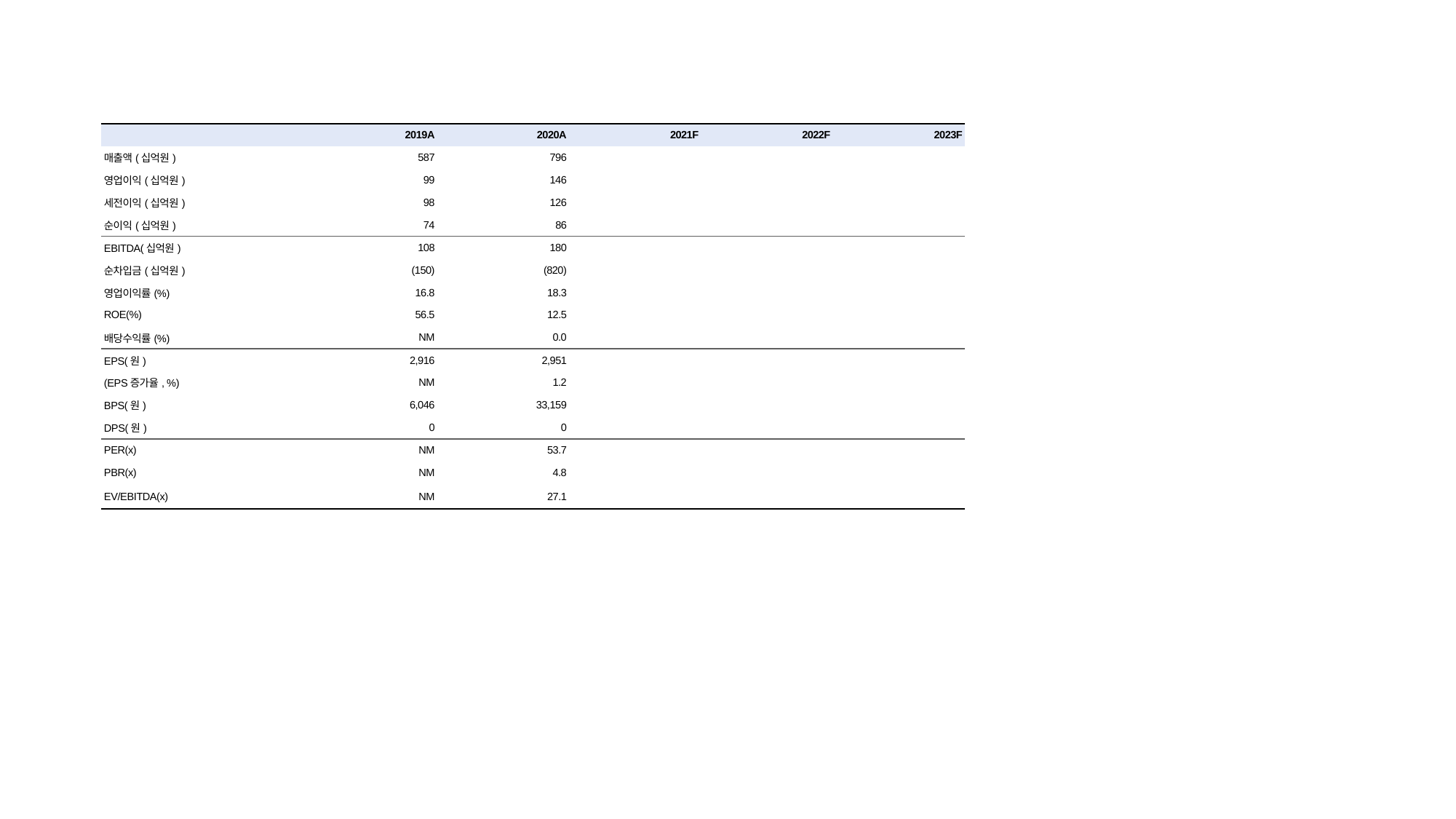

|  | 2019A | 2020A | 2021F | 2022F | 2023F |
| --- | --- | --- | --- | --- | --- |
| 매출액(십억원) | 587 | 796 |  |  |  |
| 영업이익(십억원) | 99 | 146 |  |  |  |
| 세전이익(십억원) | 98 | 126 |  |  |  |
| 순이익(십억원) | 74 | 86 |  |  |  |
| EBITDA(십억원) | 108 | 180 |  |  |  |
| 순차입금(십억원) | (150) | (820) |  |  |  |
| 영업이익률(%) | 16.8 | 18.3 |  |  |  |
| ROE(%) | 56.5 | 12.5 |  |  |  |
| 배당수익률(%) | NM | 0.0 |  |  |  |
| EPS(원) | 2,916 | 2,951 |  |  |  |
| (EPS증가율, %) | NM | 1.2 |  |  |  |
| BPS(원) | 6,046 | 33,159 |  |  |  |
| DPS(원) | 0 | 0 |  |  |  |
| PER(x) | NM | 53.7 |  |  |  |
| PBR(x) | NM | 4.8 |  |  |  |
| EV/EBITDA(x) | NM | 27.1 |  |  |  |